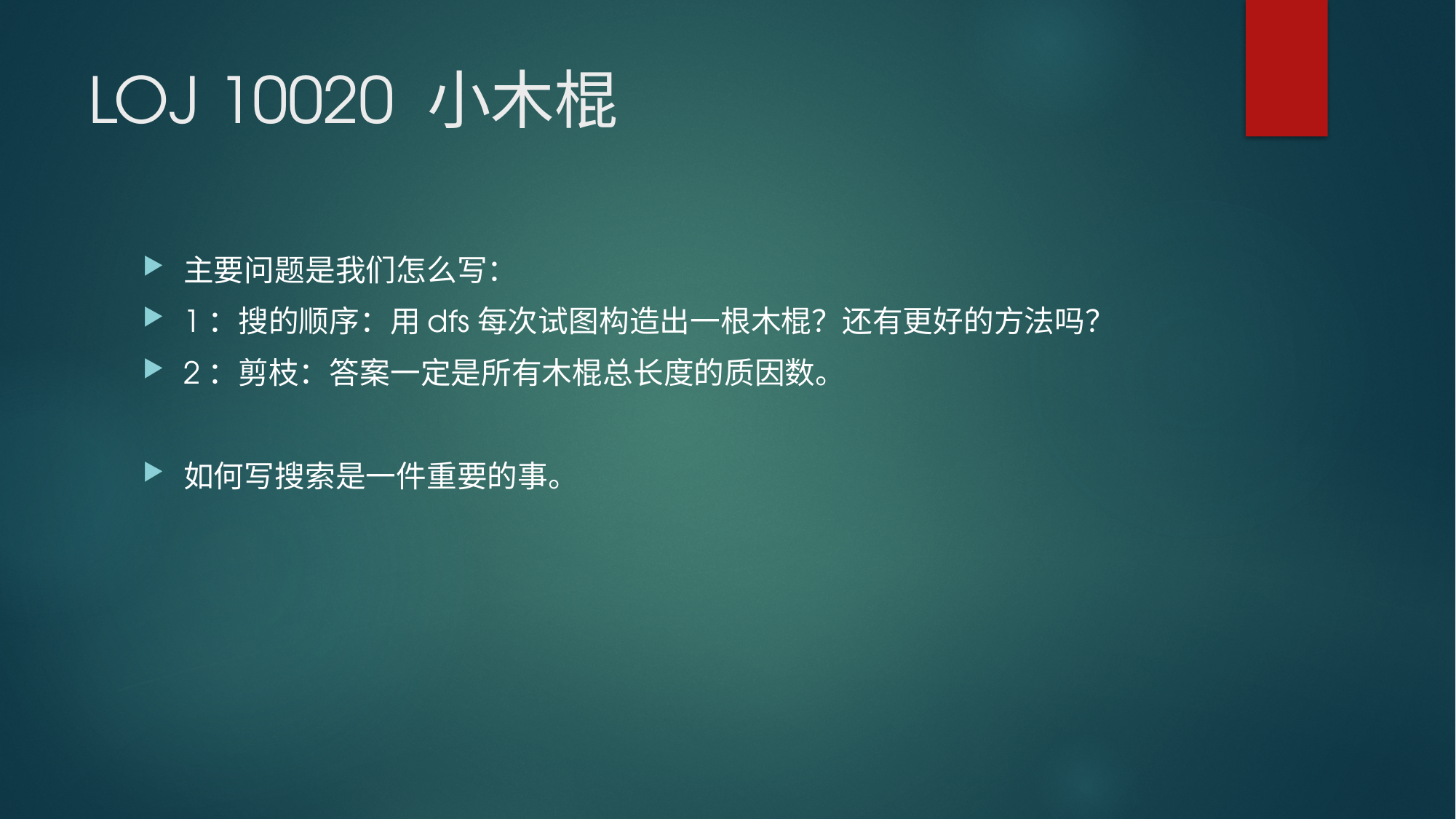

# LOJ 10020 小木棍
主要问题是我们怎么写：
1：搜的顺序：用dfs每次试图构造出一根木棍？还有更好的方法吗？
2：剪枝：答案一定是所有木棍总长度的质因数。

如何写搜索是一件重要的事。